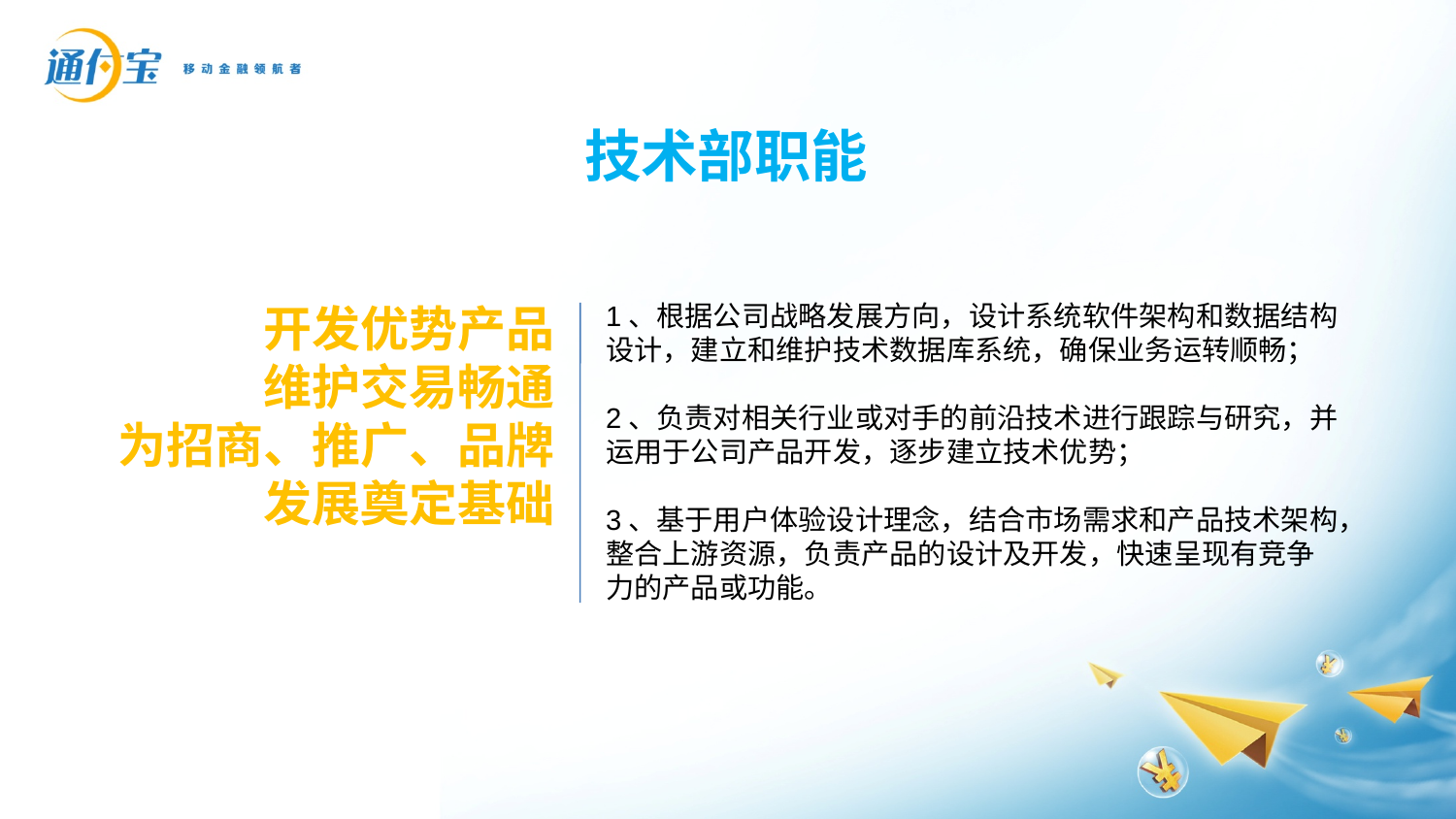

技术部职能
开发优势产品
维护交易畅通
为招商、推广、品牌发展奠定基础
1、根据公司战略发展方向，设计系统软件架构和数据结构设计，建立和维护技术数据库系统，确保业务运转顺畅；

2、负责对相关行业或对手的前沿技术进行跟踪与研究，并运用于公司产品开发，逐步建立技术优势；

3、基于用户体验设计理念，结合市场需求和产品技术架构，整合上游资源，负责产品的设计及开发，快速呈现有竞争力的产品或功能。